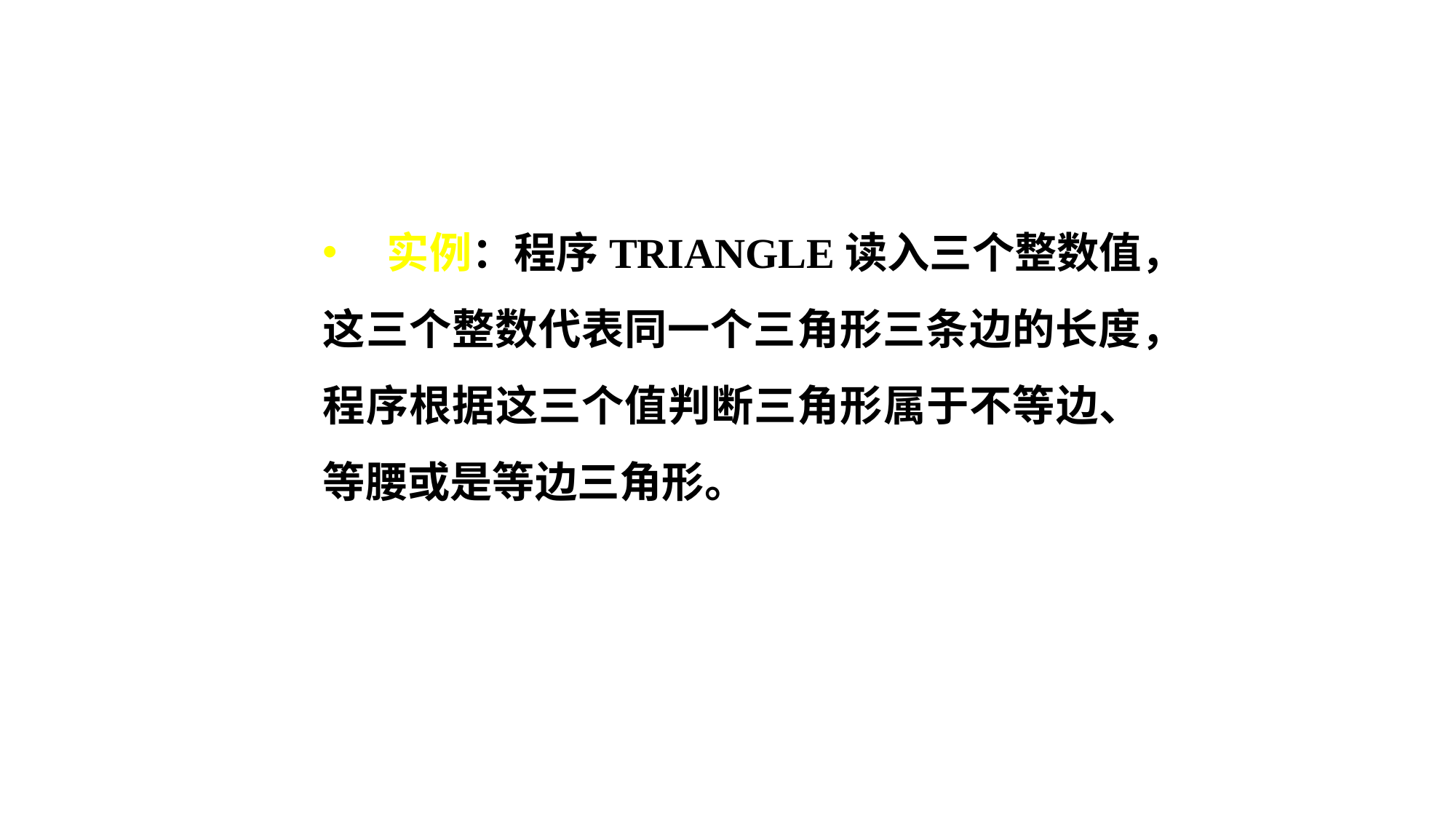

实例：程序TRIANGLE读入三个整数值，这三个整数代表同一个三角形三条边的长度，程序根据这三个值判断三角形属于不等边、等腰或是等边三角形。